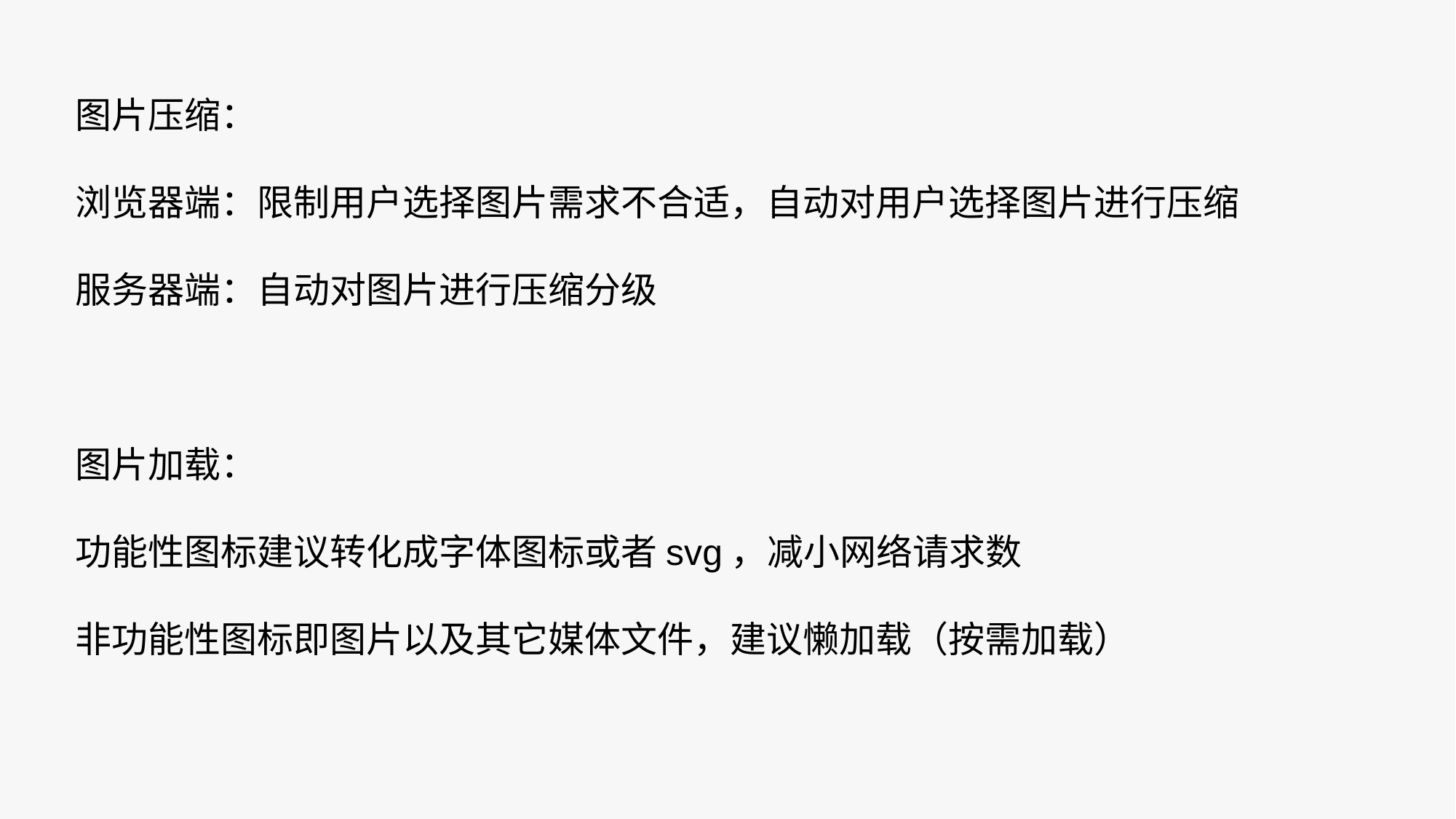

图片压缩：

浏览器端：限制用户选择图片需求不合适，自动对用户选择图片进行压缩

服务器端：自动对图片进行压缩分级

图片加载：

功能性图标建议转化成字体图标或者svg，减小网络请求数

非功能性图标即图片以及其它媒体文件，建议懒加载（按需加载）